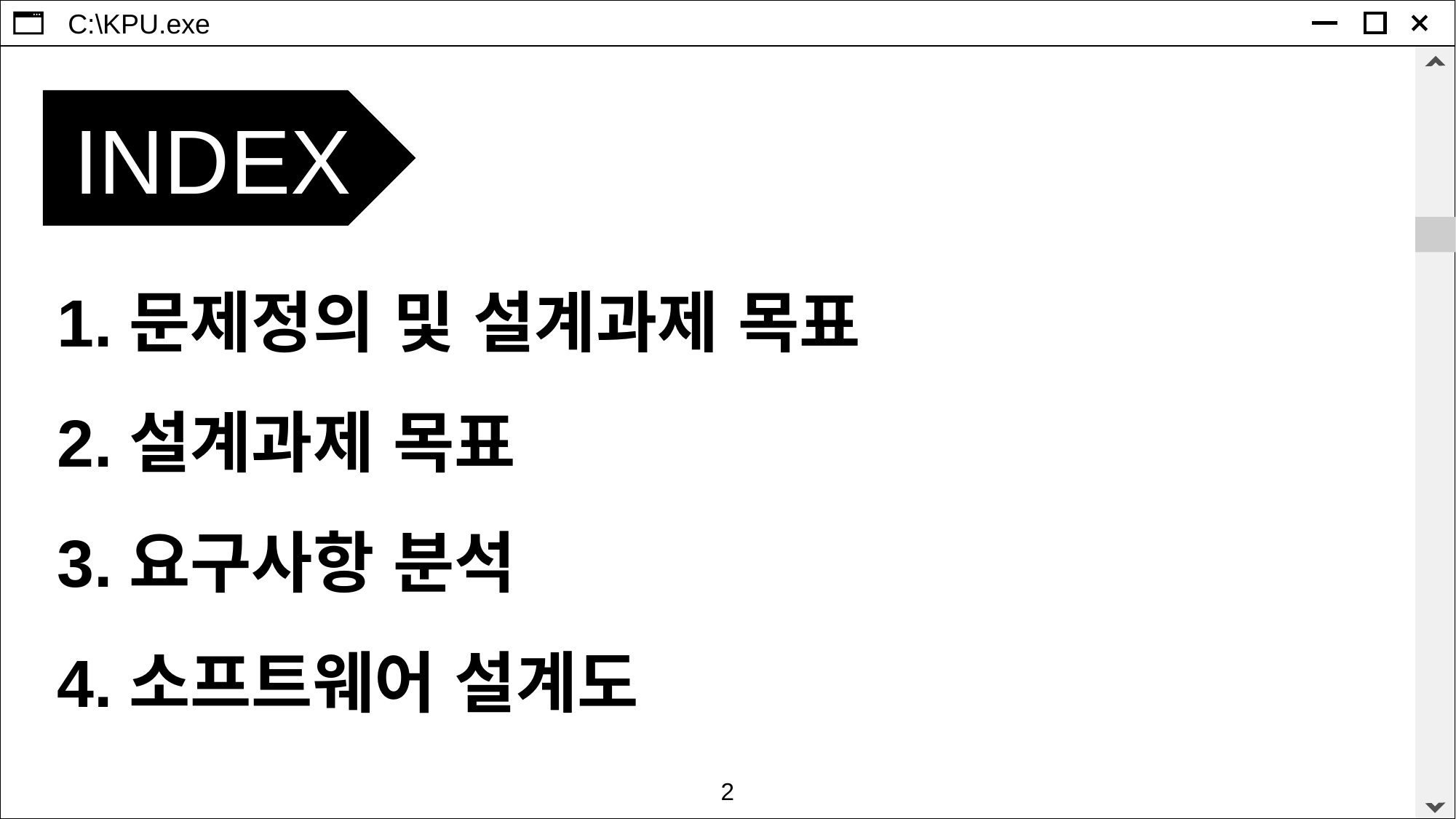

INDEX

1.문제정의 및 설계과제 목표
2.설계과제 목표
3.요구사항 분석
4.소프트웨어 설계도

2